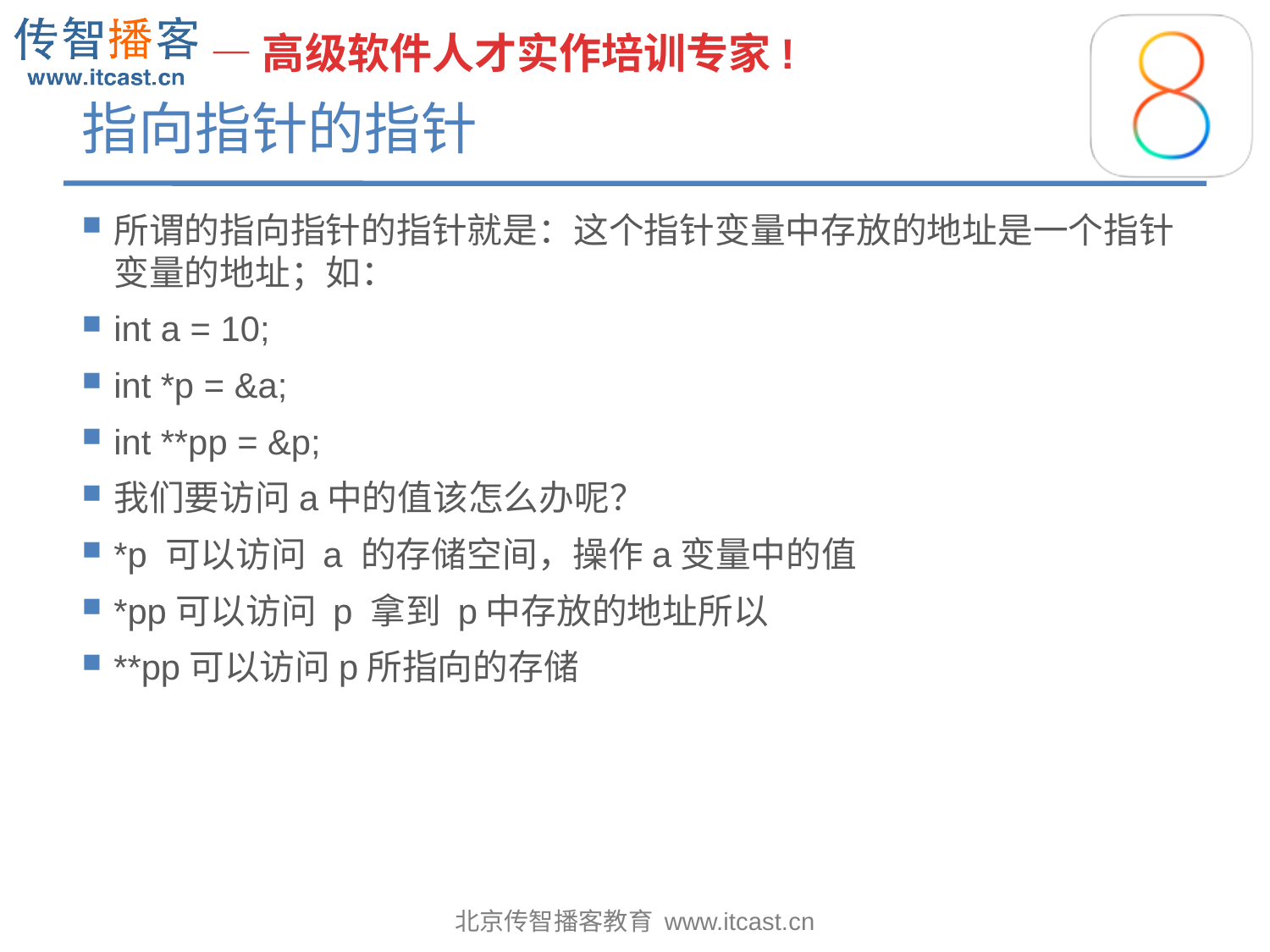

# 指向指针的指针
所谓的指向指针的指针就是：这个指针变量中存放的地址是一个指针变量的地址；如：
int a = 10;
int *p = &a;
int **pp = &p;
我们要访问a中的值该怎么办呢？
*p 可以访问 a 的存储空间，操作a变量中的值
*pp可以访问 p 拿到 p中存放的地址所以
**pp可以访问p所指向的存储